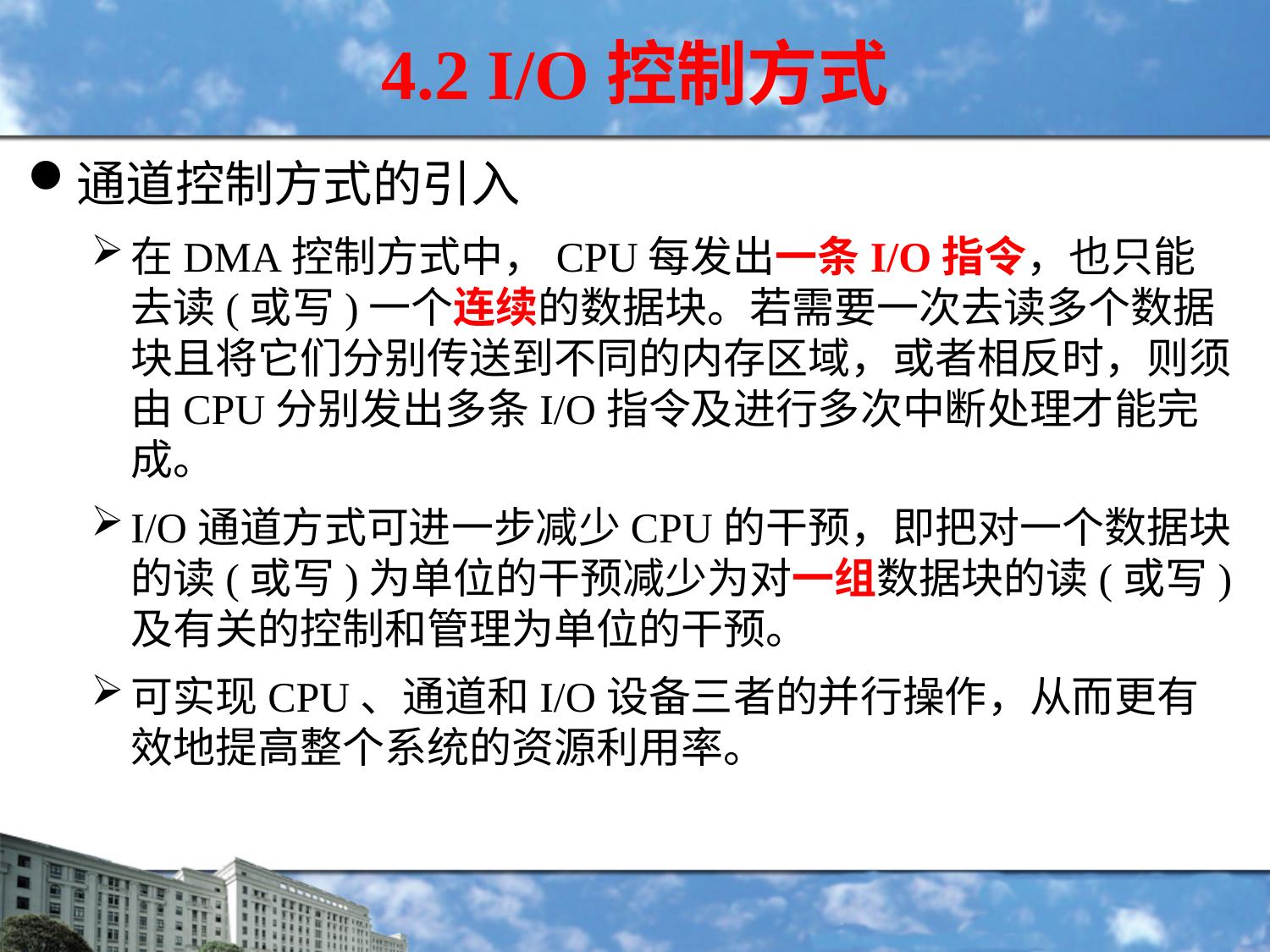

4.2 I/O控制方式
通道控制方式的引入
在DMA控制方式中，CPU每发出一条I/O指令，也只能去读(或写)一个连续的数据块。若需要一次去读多个数据块且将它们分别传送到不同的内存区域，或者相反时，则须由CPU分别发出多条I/O指令及进行多次中断处理才能完成。
I/O通道方式可进一步减少CPU的干预，即把对一个数据块的读(或写)为单位的干预减少为对一组数据块的读(或写)及有关的控制和管理为单位的干预。
可实现CPU、通道和I/O设备三者的并行操作，从而更有效地提高整个系统的资源利用率。